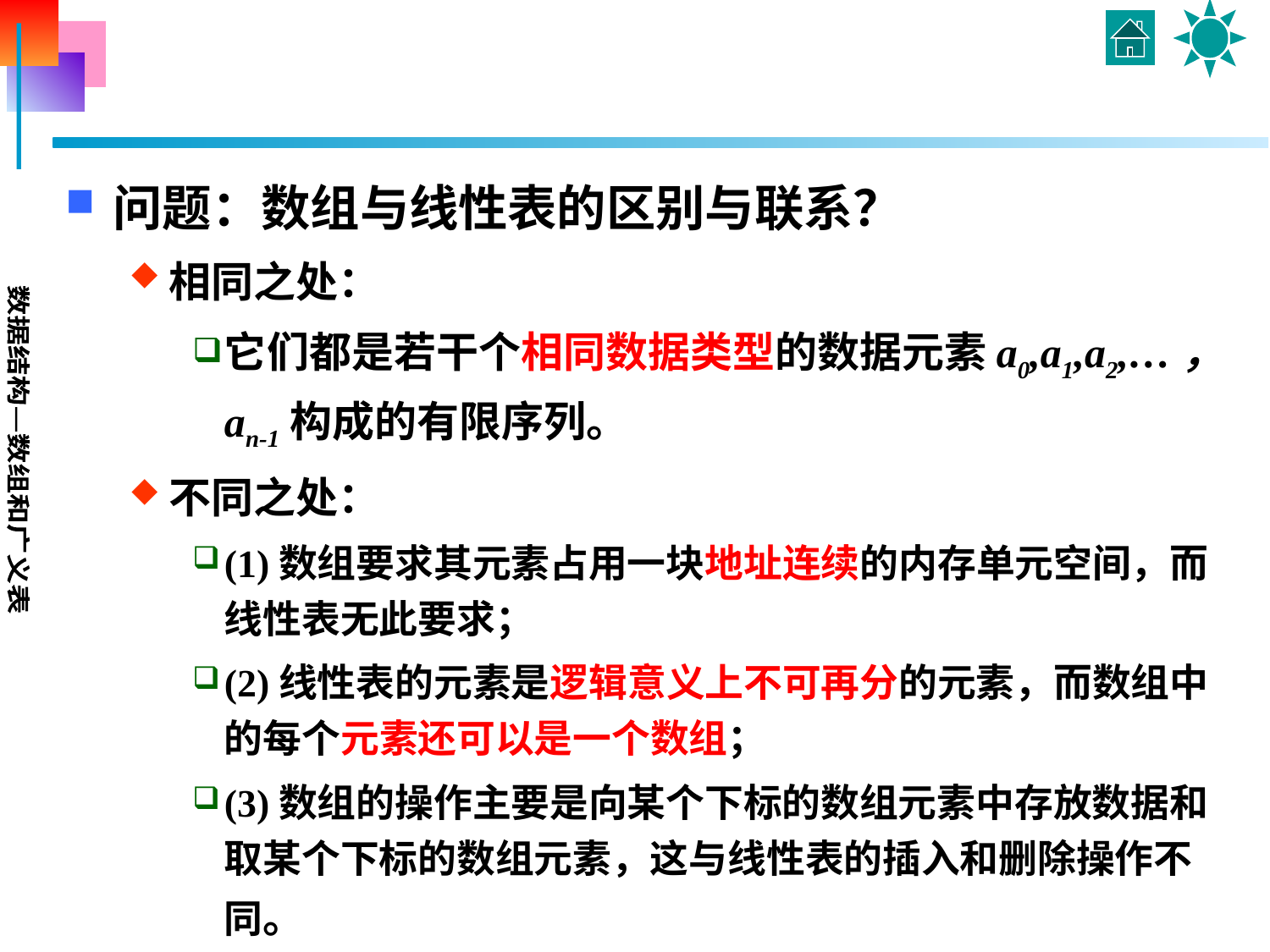

#
问题：数组与线性表的区别与联系？
相同之处：
它们都是若干个相同数据类型的数据元素a0,a1,a2,…，an-1构成的有限序列。
不同之处：
(1)数组要求其元素占用一块地址连续的内存单元空间，而线性表无此要求；
(2)线性表的元素是逻辑意义上不可再分的元素，而数组中的每个元素还可以是一个数组；
(3)数组的操作主要是向某个下标的数组元素中存放数据和取某个下标的数组元素，这与线性表的插入和删除操作不同。
6